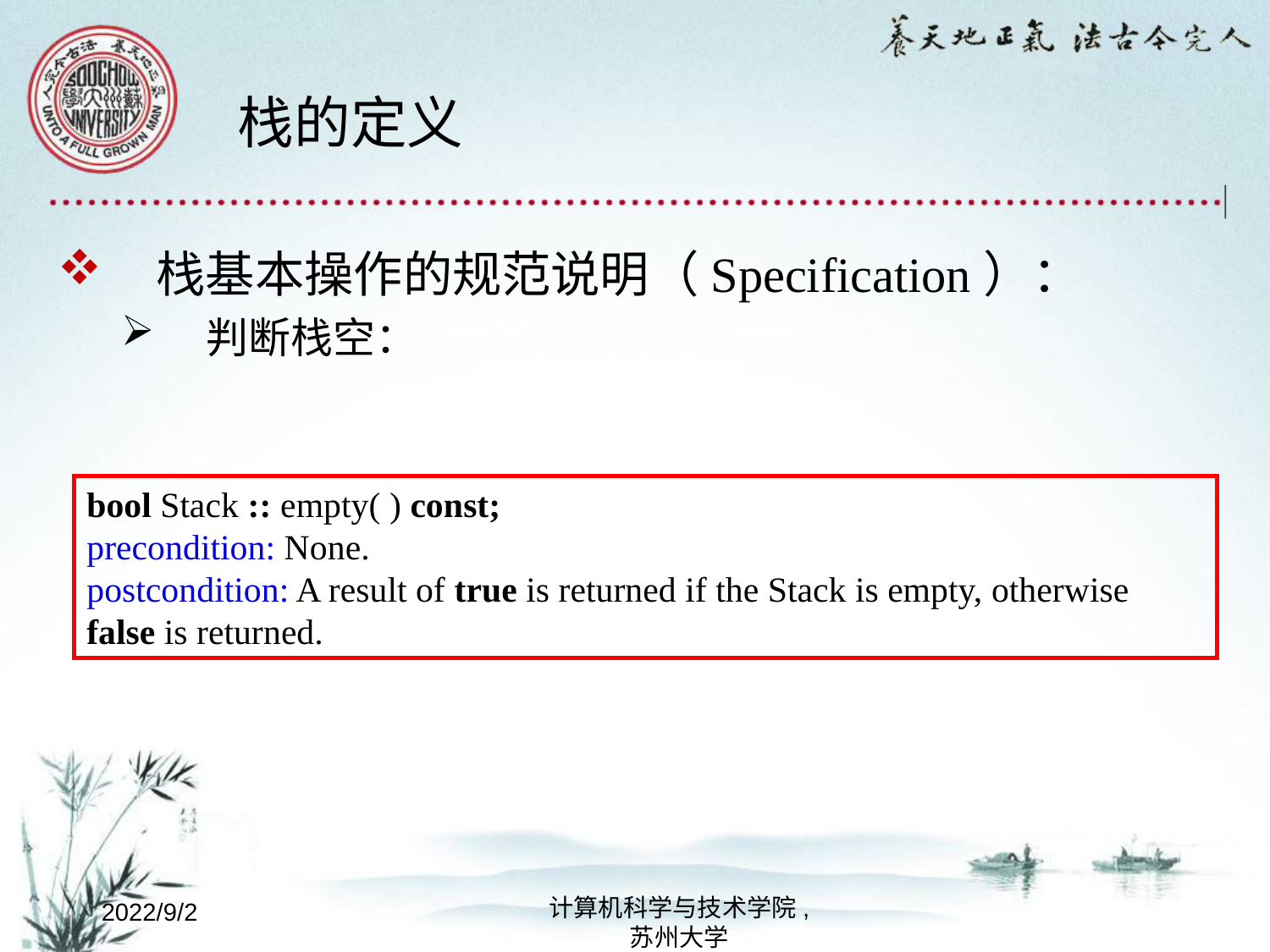

# 栈的定义
栈基本操作的规范说明（Specification）：
判断栈空：
bool Stack :: empty( ) const;
precondition: None.
postcondition: A result of true is returned if the Stack is empty, otherwise false is returned.
计算机科学与技术学院,
苏州大学
2022/9/2